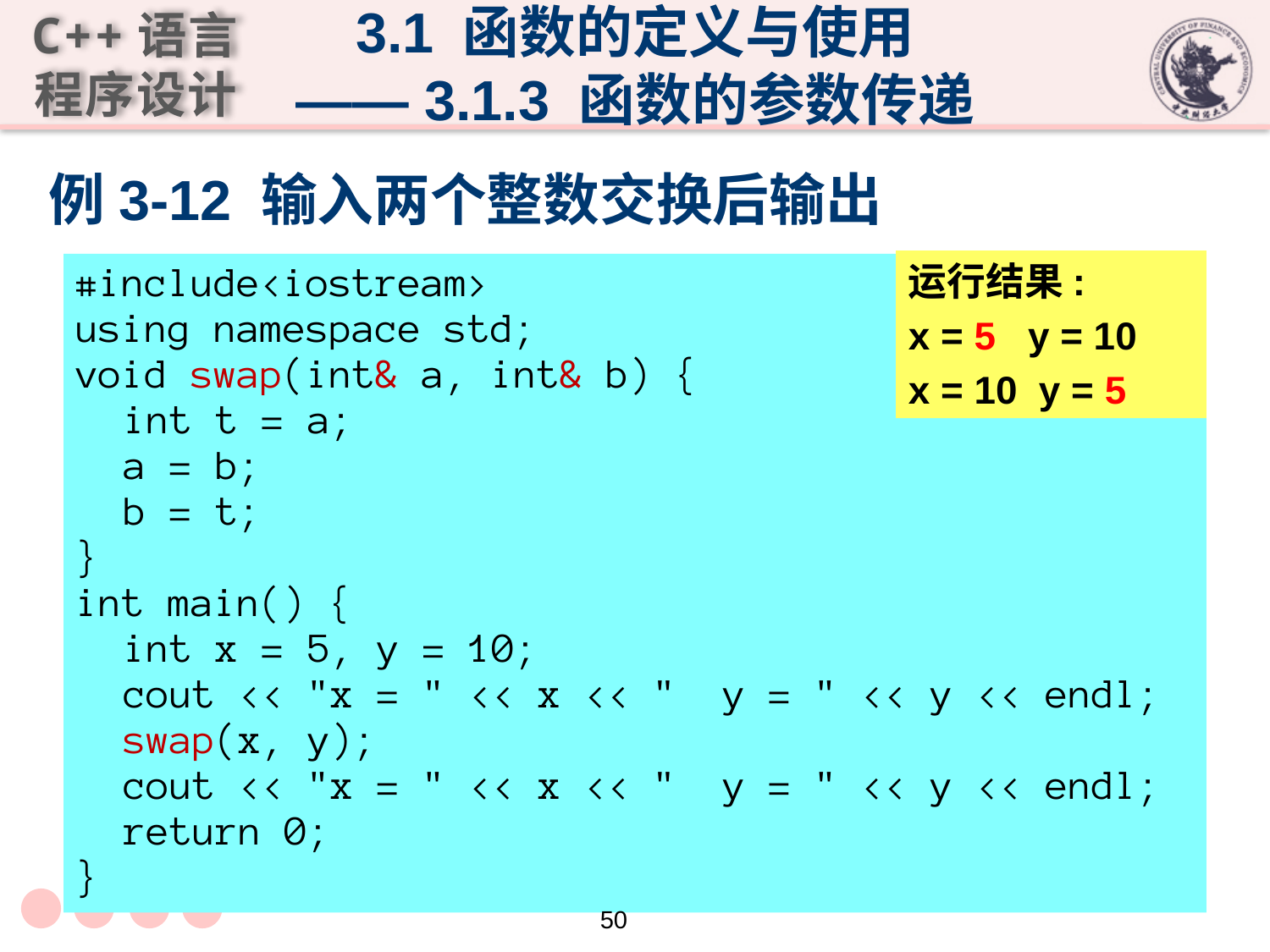

3.1 函数的定义与使用
—— 3.1.3 函数的参数传递
# 例3-12 输入两个整数交换后输出
运行结果:
x = 5   y = 10
x = 10  y = 5
#include<iostream>
using namespace std;
void swap(int& a, int& b) {
	int t = a;
	a = b;
	b = t;
}
int main() {
	int x = 5, y = 10;
	cout << "x = " << x << "  y = " << y << endl;
	swap(x, y);
	cout << "x = " << x << "  y = " << y << endl;
	return 0;
}
50